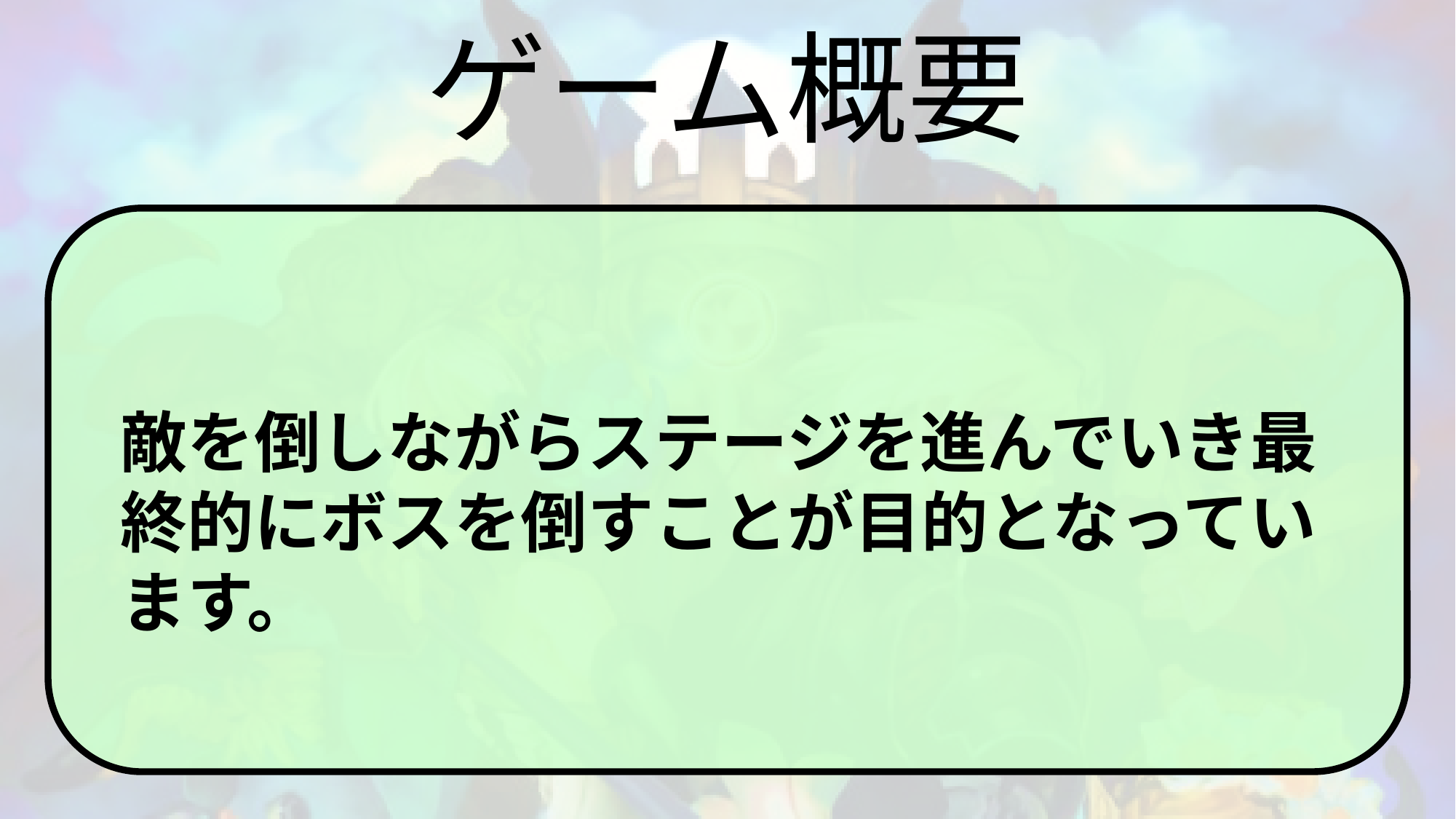

ゲーム概要

敵を倒しながらステージを進んでいき最終的にボスを倒すことが目的となっています。